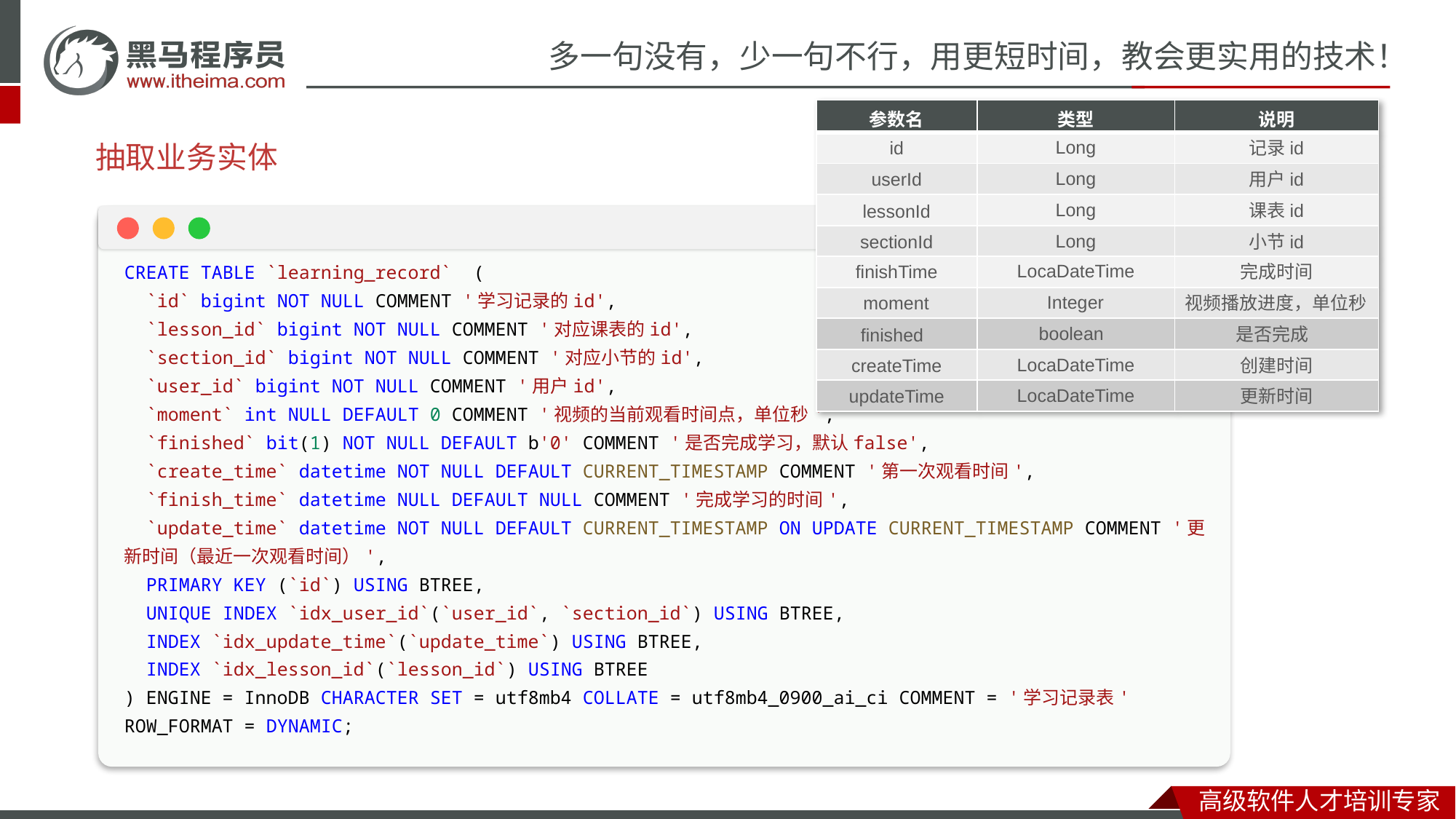

抽取业务实体
| 参数名 | 类型 | 说明 |
| --- | --- | --- |
|  |  |  |
|  |  |  |
|  |  |  |
|  |  |  |
|  |  |  |
|  |  |  |
|  |  |  |
|  |  |  |
|  |  |  |
Long
记录id
id
Long
用户id
userId
Long
课表id
lessonId

CREATE TABLE `learning_record`  (
  `id` bigint NOT NULL COMMENT '学习记录的id',
  `lesson_id` bigint NOT NULL COMMENT '对应课表的id',
  `section_id` bigint NOT NULL COMMENT '对应小节的id',
  `user_id` bigint NOT NULL COMMENT '用户id',
  `moment` int NULL DEFAULT 0 COMMENT '视频的当前观看时间点，单位秒',
  `finished` bit(1) NOT NULL DEFAULT b'0' COMMENT '是否完成学习，默认false',
  `create_time` datetime NOT NULL DEFAULT CURRENT_TIMESTAMP COMMENT '第一次观看时间',
  `finish_time` datetime NULL DEFAULT NULL COMMENT '完成学习的时间',
  `update_time` datetime NOT NULL DEFAULT CURRENT_TIMESTAMP ON UPDATE CURRENT_TIMESTAMP COMMENT '更新时间（最近一次观看时间）',
  PRIMARY KEY (`id`) USING BTREE,
  UNIQUE INDEX `idx_user_id`(`user_id`, `section_id`) USING BTREE,
  INDEX `idx_update_time`(`update_time`) USING BTREE,
  INDEX `idx_lesson_id`(`lesson_id`) USING BTREE
) ENGINE = InnoDB CHARACTER SET = utf8mb4 COLLATE = utf8mb4_0900_ai_ci COMMENT = '学习记录表' ROW_FORMAT = DYNAMIC;
Long
小节id
sectionId
LocaDateTime
完成时间
finishTime
Integer
视频播放进度，单位秒
moment
boolean
是否完成
finished
LocaDateTime
创建时间
createTime
LocaDateTime
更新时间
updateTime